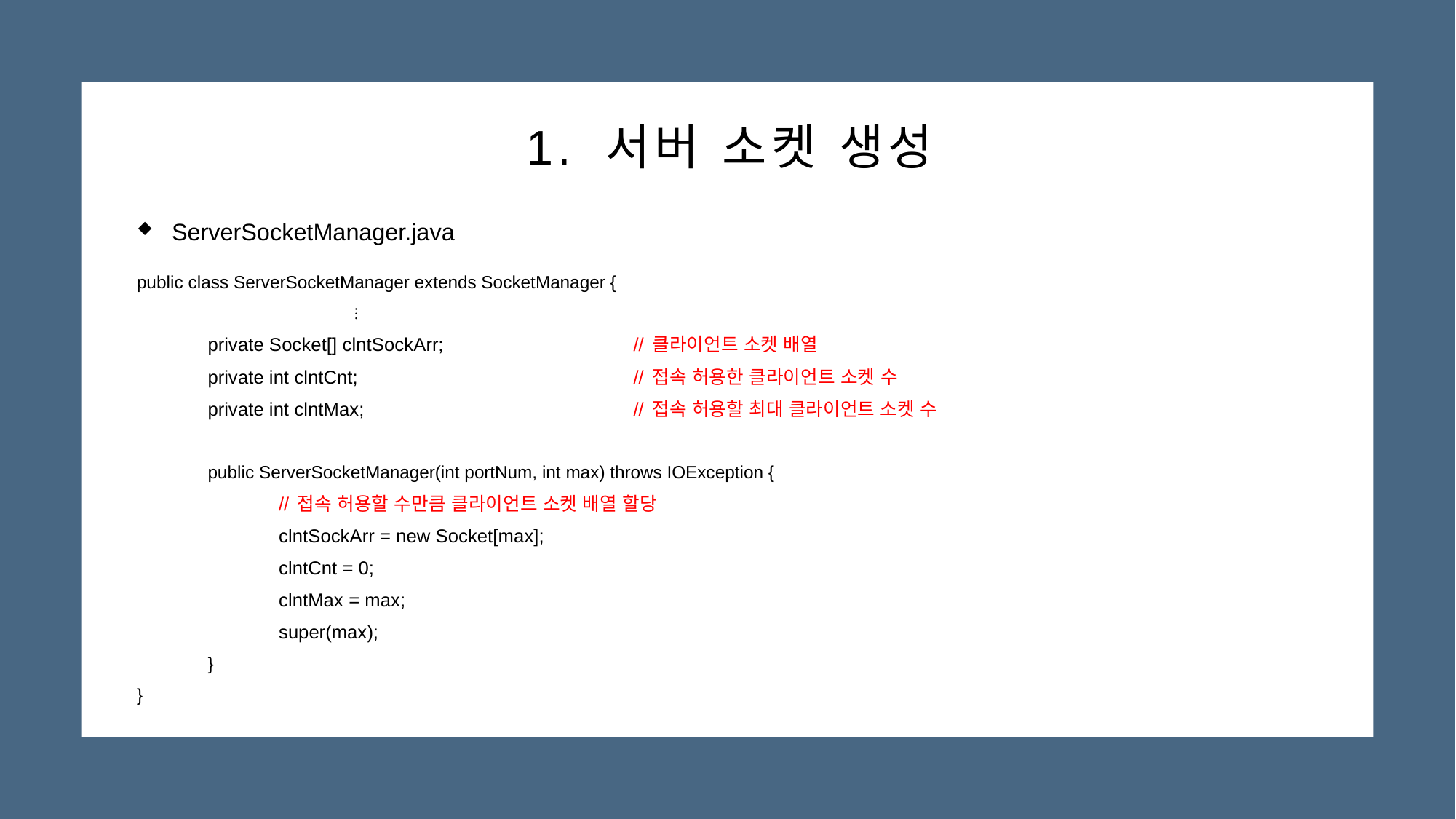

# 1. 서버 소켓 생성
 ServerSocketManager.java

public class ServerSocketManager extends SocketManager {
			︙
	private Socket[] clntSockArr;			// 클라이언트 소켓 배열
	private int clntCnt;				// 접속 허용한 클라이언트 소켓 수
	private int clntMax;				// 접속 허용할 최대 클라이언트 소켓 수

	public ServerSocketManager(int portNum, int max) throws IOException {
		// 접속 허용할 수만큼 클라이언트 소켓 배열 할당
		clntSockArr = new Socket[max];
		clntCnt = 0;
		clntMax = max;
		super(max);
	}
}